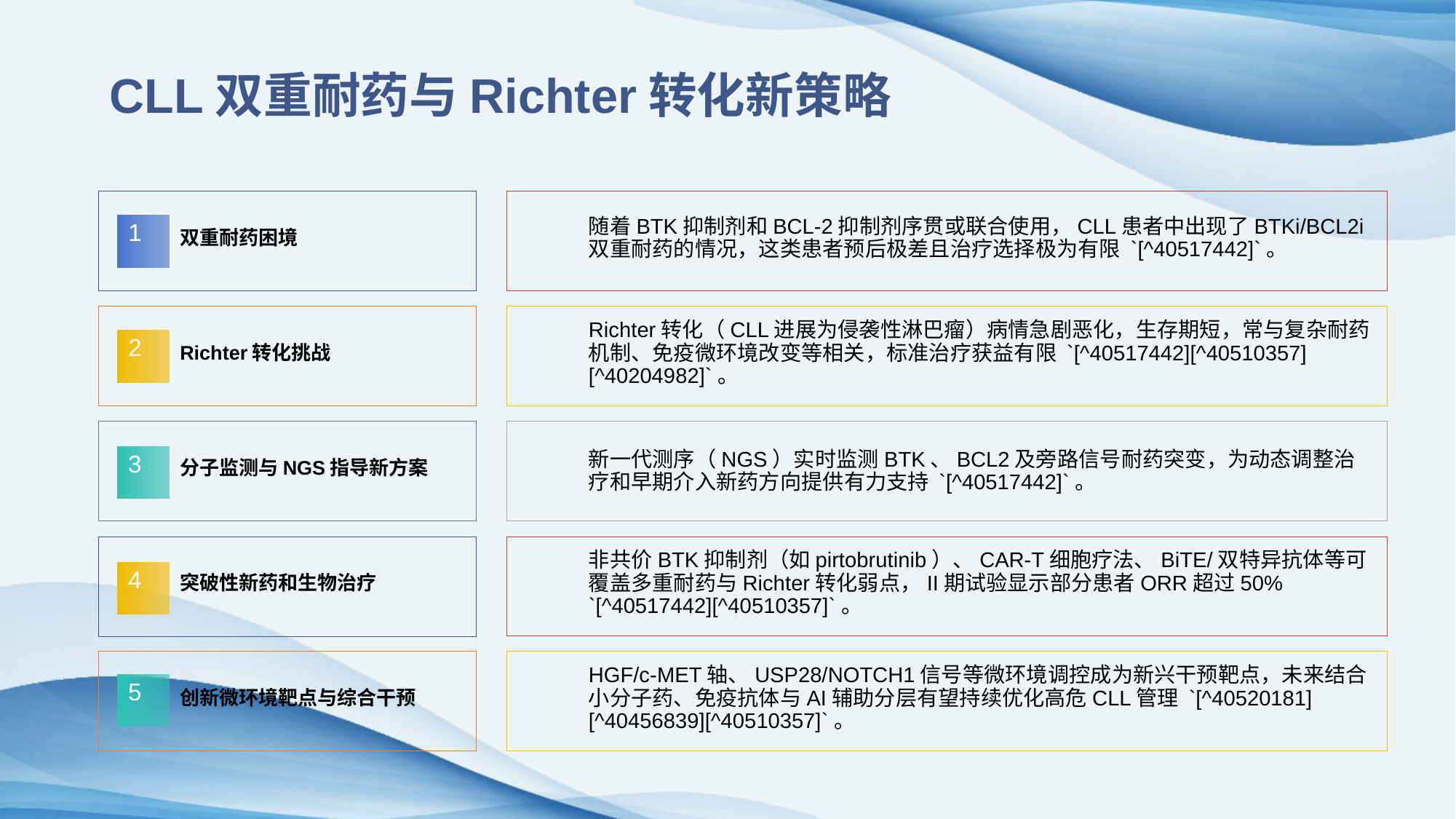

CLL双重耐药与Richter转化新策略
双重耐药困境
随着BTK抑制剂和BCL-2抑制剂序贯或联合使用，CLL患者中出现了BTKi/BCL2i双重耐药的情况，这类患者预后极差且治疗选择极为有限 `[^40517442]`。
1
Richter转化挑战
Richter转化（CLL进展为侵袭性淋巴瘤）病情急剧恶化，生存期短，常与复杂耐药机制、免疫微环境改变等相关，标准治疗获益有限 `[^40517442][^40510357][^40204982]`。
2
分子监测与NGS指导新方案
新一代测序（NGS）实时监测BTK、BCL2及旁路信号耐药突变，为动态调整治疗和早期介入新药方向提供有力支持 `[^40517442]`。
3
非共价BTK抑制剂（如pirtobrutinib）、CAR-T细胞疗法、BiTE/双特异抗体等可覆盖多重耐药与Richter转化弱点，II期试验显示部分患者ORR超过50% `[^40517442][^40510357]`。
突破性新药和生物治疗
4
创新微环境靶点与综合干预
HGF/c-MET轴、USP28/NOTCH1信号等微环境调控成为新兴干预靶点，未来结合小分子药、免疫抗体与AI辅助分层有望持续优化高危CLL管理 `[^40520181][^40456839][^40510357]`。
5